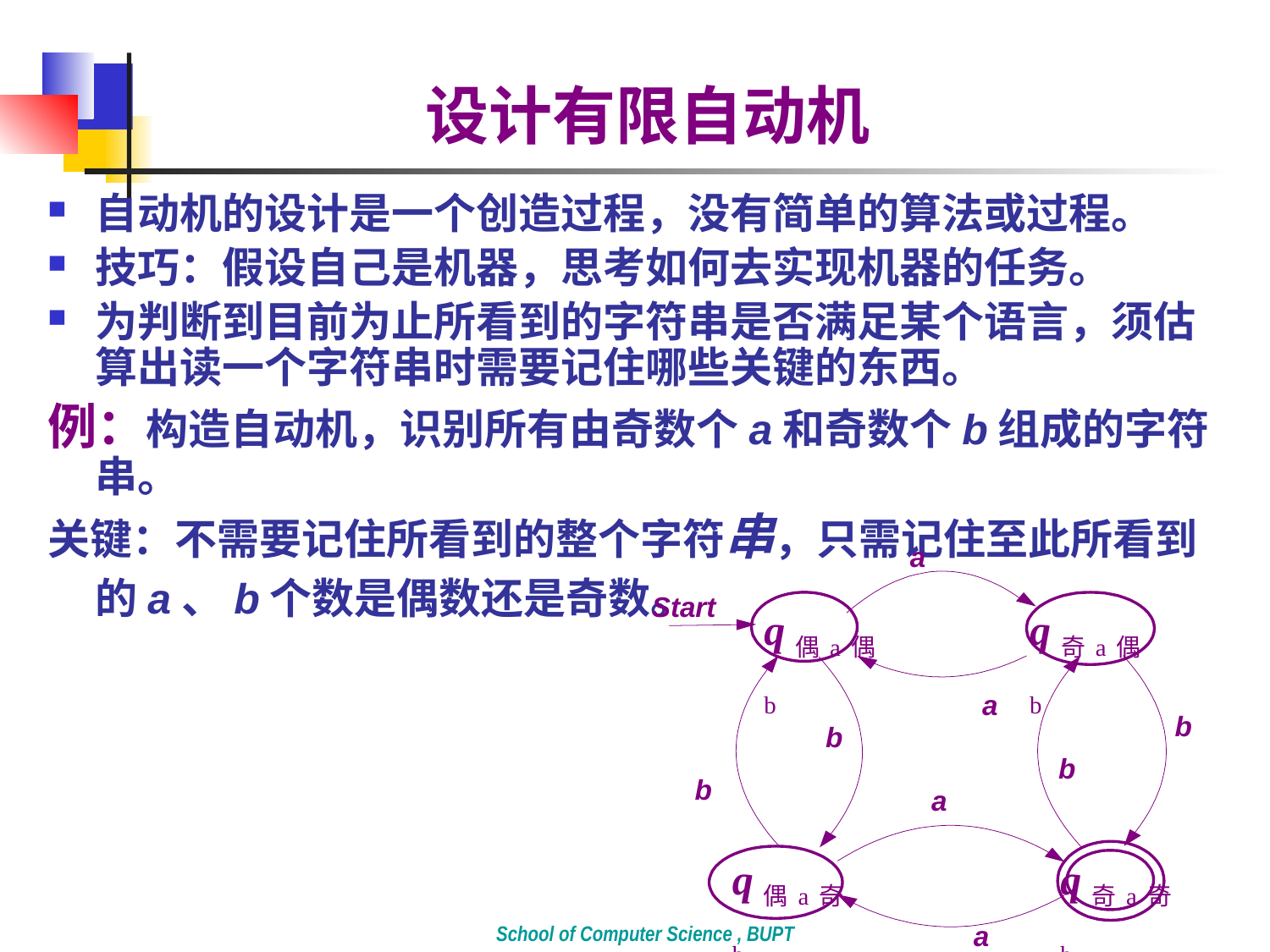

# 设计有限自动机
自动机的设计是一个创造过程，没有简单的算法或过程。
技巧：假设自己是机器，思考如何去实现机器的任务。
为判断到目前为止所看到的字符串是否满足某个语言，须估算出读一个字符串时需要记住哪些关键的东西。
例：构造自动机，识别所有由奇数个a和奇数个b组成的字符串。
关键：不需要记住所看到的整个字符串，只需记住至此所看到的a、b个数是偶数还是奇数。
a

Start

q偶a偶b
q奇a偶b

a
b
b
b
b
a

q偶a奇b
q奇a奇b

a

School of Computer Science , BUPT
22